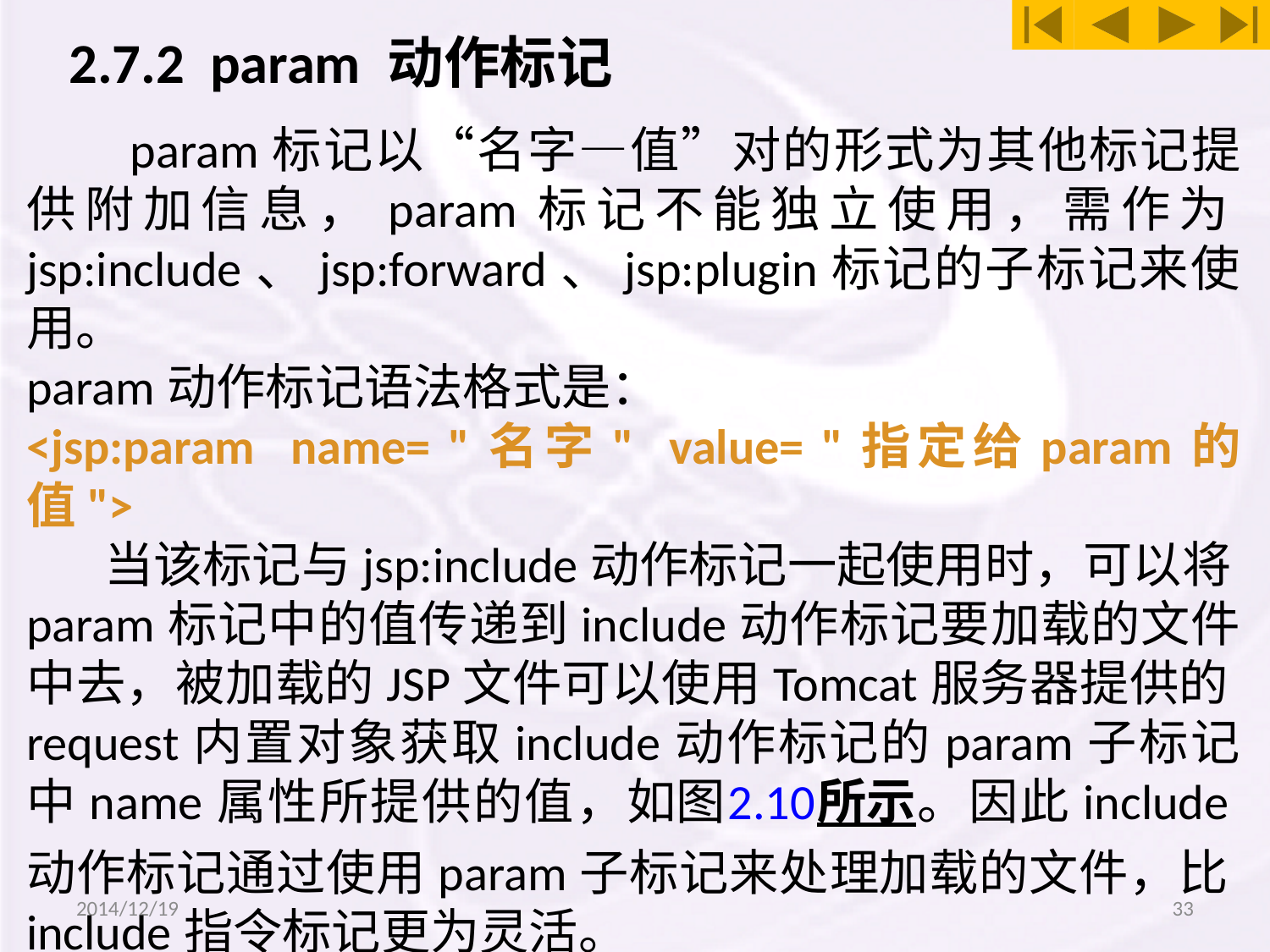

# 2.7.2  param 动作标记
        param标记以“名字—值”对的形式为其他标记提供附加信息，param标记不能独立使用，需作为jsp:include、jsp:forward、jsp:plugin标记的子标记来使用。
param动作标记语法格式是：
<jsp:param  name= "名字"  value= "指定给param的值">
      当该标记与jsp:include动作标记一起使用时，可以将param标记中的值传递到include动作标记要加载的文件中去，被加载的JSP文件可以使用Tomcat服务器提供的request内置对象获取include动作标记的param子标记中name属性所提供的值，如图2.10所示。因此include动作标记通过使用param子标记来处理加载的文件，比include指令标记更为灵活。
2014/12/19
33